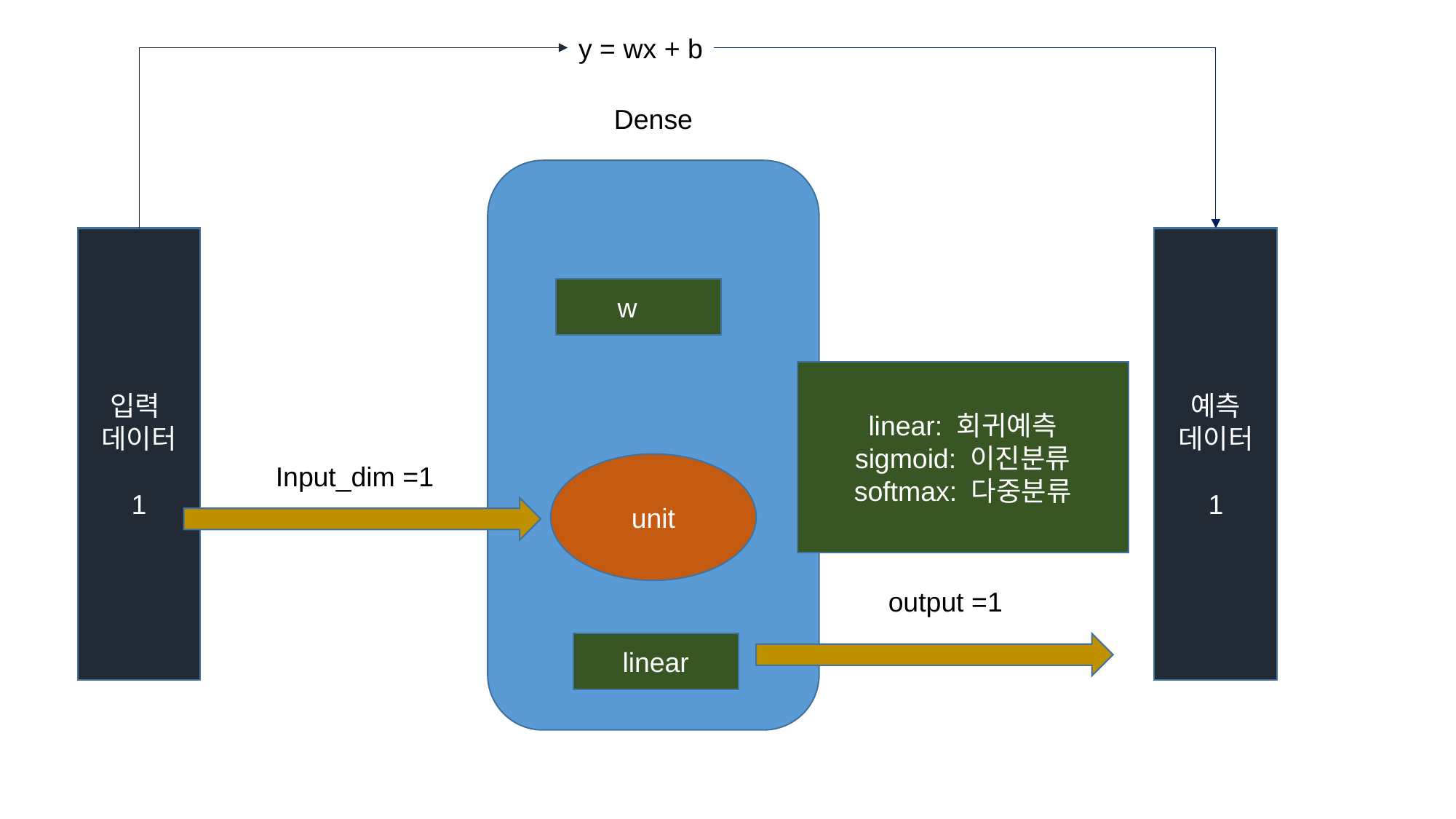

y = wx + b
Dense

입력
데이터

1
예측
데이터

1
w
linear: 회귀예측
sigmoid: 이진분류
softmax: 다중분류
Input_dim =1
unit

output =1
linear